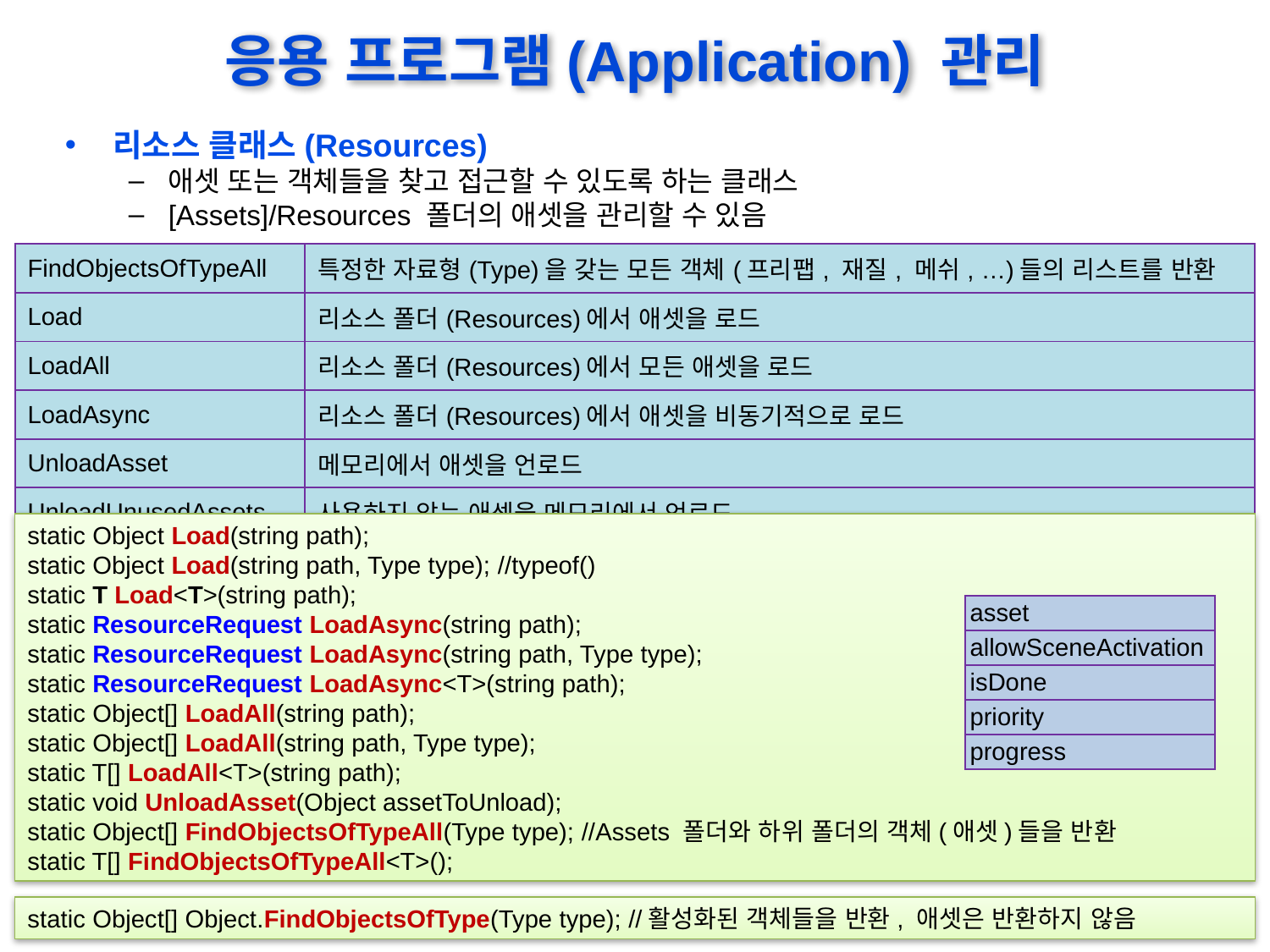

# 응용 프로그램(Application) 관리
리소스 클래스(Resources)
애셋 또는 객체들을 찾고 접근할 수 있도록 하는 클래스
[Assets]/Resources 폴더의 애셋을 관리할 수 있음
| FindObjectsOfTypeAll | 특정한 자료형(Type)을 갖는 모든 객체(프리팹, 재질, 메쉬, …)들의 리스트를 반환 |
| --- | --- |
| Load | 리소스 폴더(Resources)에서 애셋을 로드 |
| LoadAll | 리소스 폴더(Resources)에서 모든 애셋을 로드 |
| LoadAsync | 리소스 폴더(Resources)에서 애셋을 비동기적으로 로드 |
| UnloadAsset | 메모리에서 애셋을 언로드 |
| UnloadUnusedAssets | 사용하지 않는 애셋을 메모리에서 언로드 |
static Object Load(string path);
static Object Load(string path, Type type); //typeof()
static T Load<T>(string path);
static ResourceRequest LoadAsync(string path);
static ResourceRequest LoadAsync(string path, Type type);
static ResourceRequest LoadAsync<T>(string path);
static Object[] LoadAll(string path);
static Object[] LoadAll(string path, Type type);
static T[] LoadAll<T>(string path);
static void UnloadAsset(Object assetToUnload);
static Object[] FindObjectsOfTypeAll(Type type); //Assets 폴더와 하위 폴더의 객체(애셋)들을 반환
static T[] FindObjectsOfTypeAll<T>();
| asset |
| --- |
| allowSceneActivation |
| isDone |
| priority |
| progress |
static Object[] Object.FindObjectsOfType(Type type); //활성화된 객체들을 반환, 애셋은 반환하지 않음